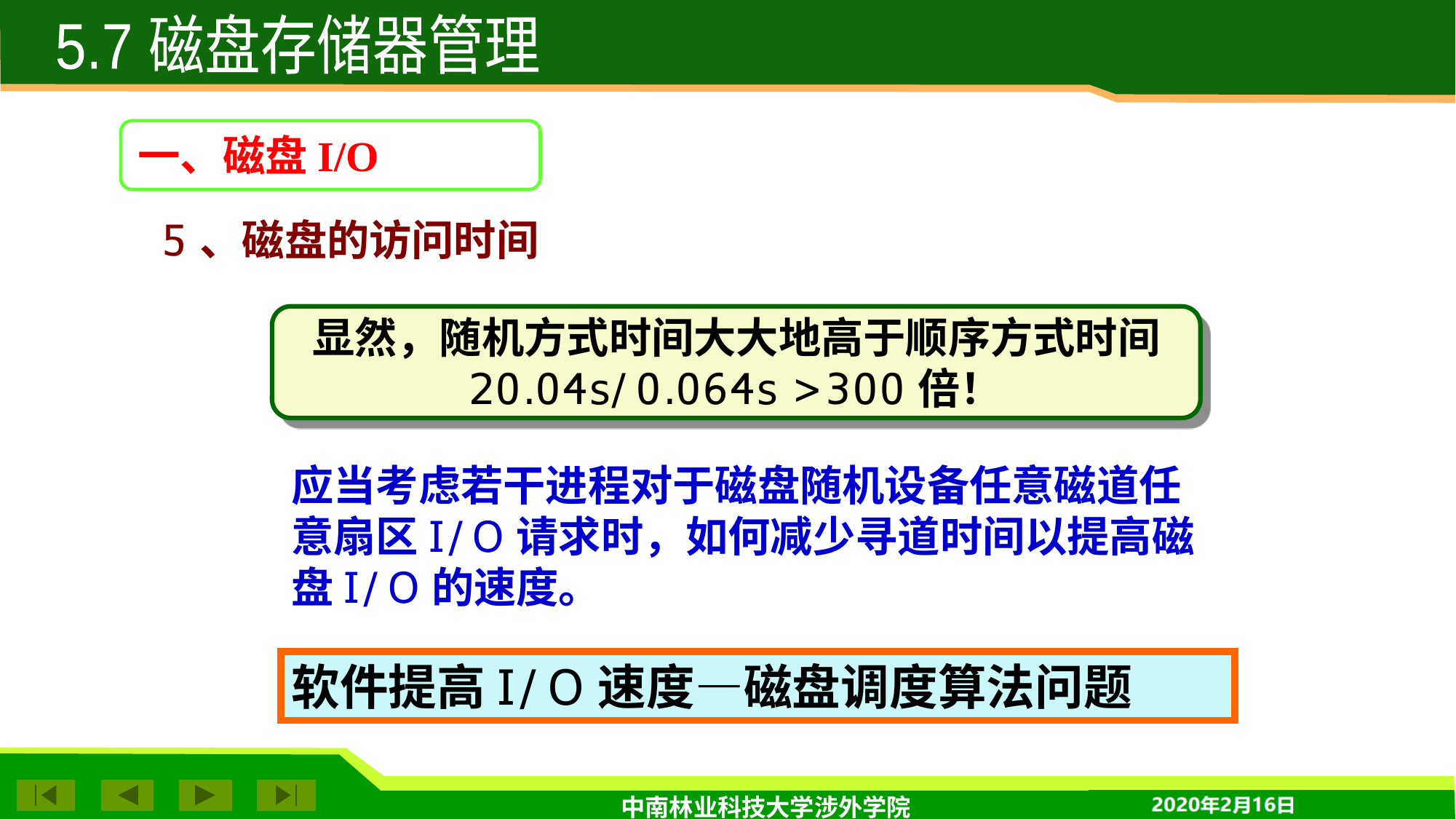

5.7 磁盘存储器管理

一、磁盘I/O
5、磁盘的访问时间
显然，随机方式时间大大地高于顺序方式时间
20.04s/0.064s >300倍！

应当考虑若干进程对于磁盘随机设备任意磁道任意扇区I/O请求时，如何减少寻道时间以提高磁盘I/O的速度。
软件提高I/O速度—磁盘调度算法问题